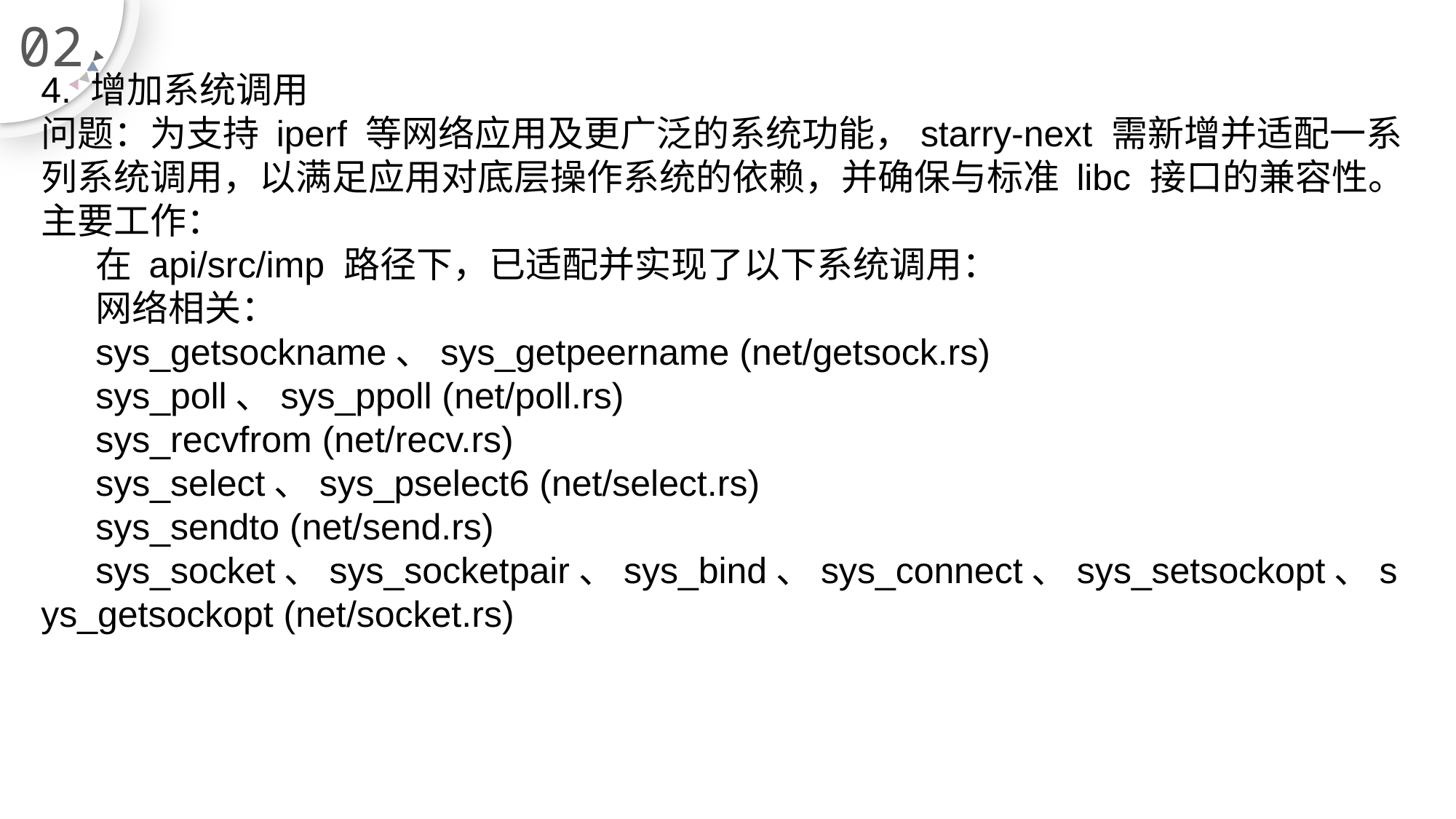

02

4. 增加系统调用
问题：为支持 iperf 等网络应用及更广泛的系统功能，starry-next 需新增并适配一系列系统调用，以满足应用对底层操作系统的依赖，并确保与标准 libc 接口的兼容性。
主要工作：
在 api/src/imp 路径下，已适配并实现了以下系统调用：
网络相关：
sys_getsockname、sys_getpeername (net/getsock.rs)
sys_poll、sys_ppoll (net/poll.rs)
sys_recvfrom (net/recv.rs)
sys_select、sys_pselect6 (net/select.rs)
sys_sendto (net/send.rs)
sys_socket、sys_socketpair、sys_bind、sys_connect、sys_setsockopt、sys_getsockopt (net/socket.rs)